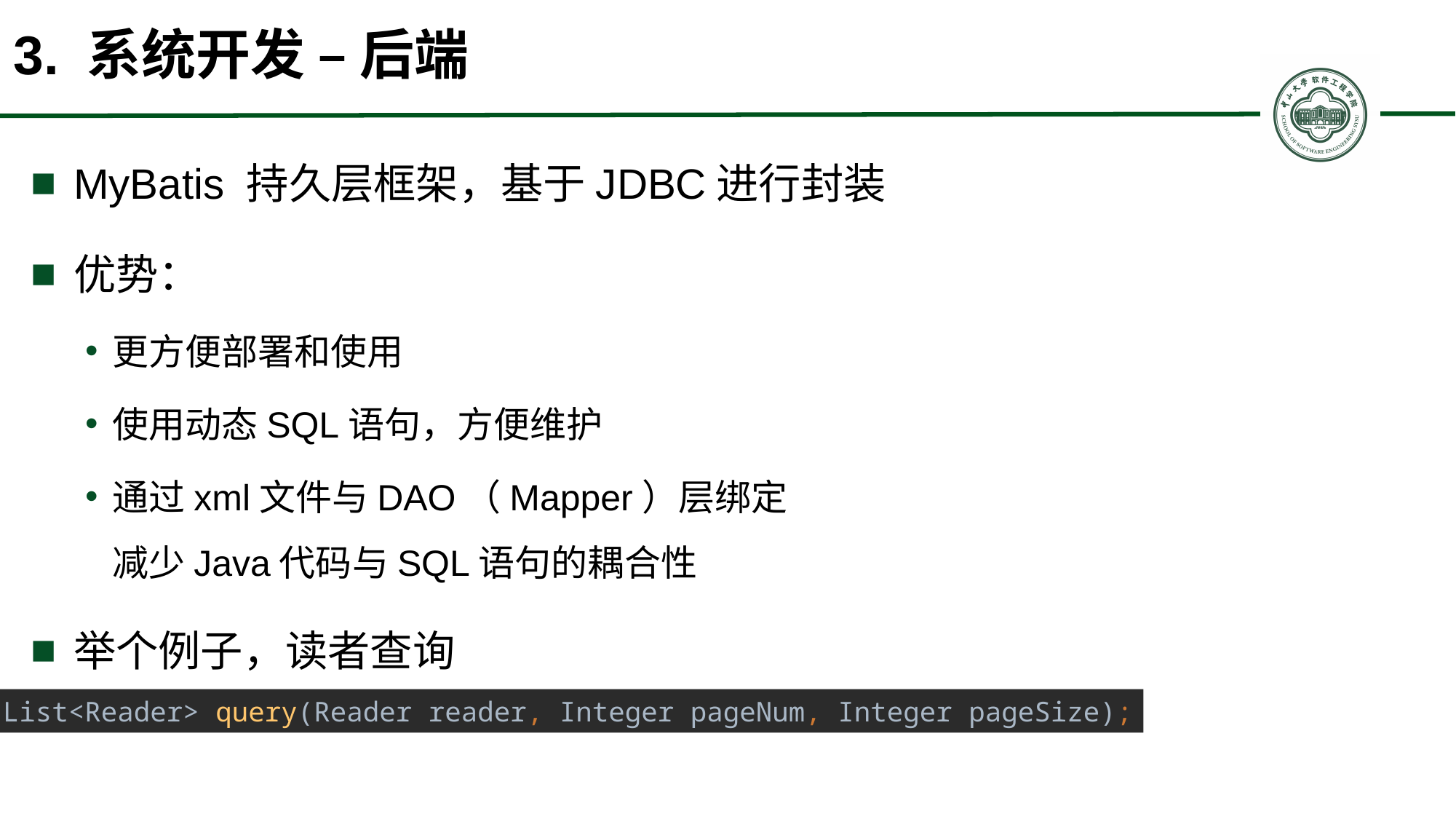

# 3. 系统开发 – 后端
MyBatis 持久层框架，基于JDBC进行封装
优势：
更方便部署和使用
使用动态SQL语句，方便维护
通过xml文件与DAO（Mapper）层绑定
减少Java代码与SQL语句的耦合性
举个例子，读者查询

List<Reader> query(Reader reader, Integer pageNum, Integer pageSize);